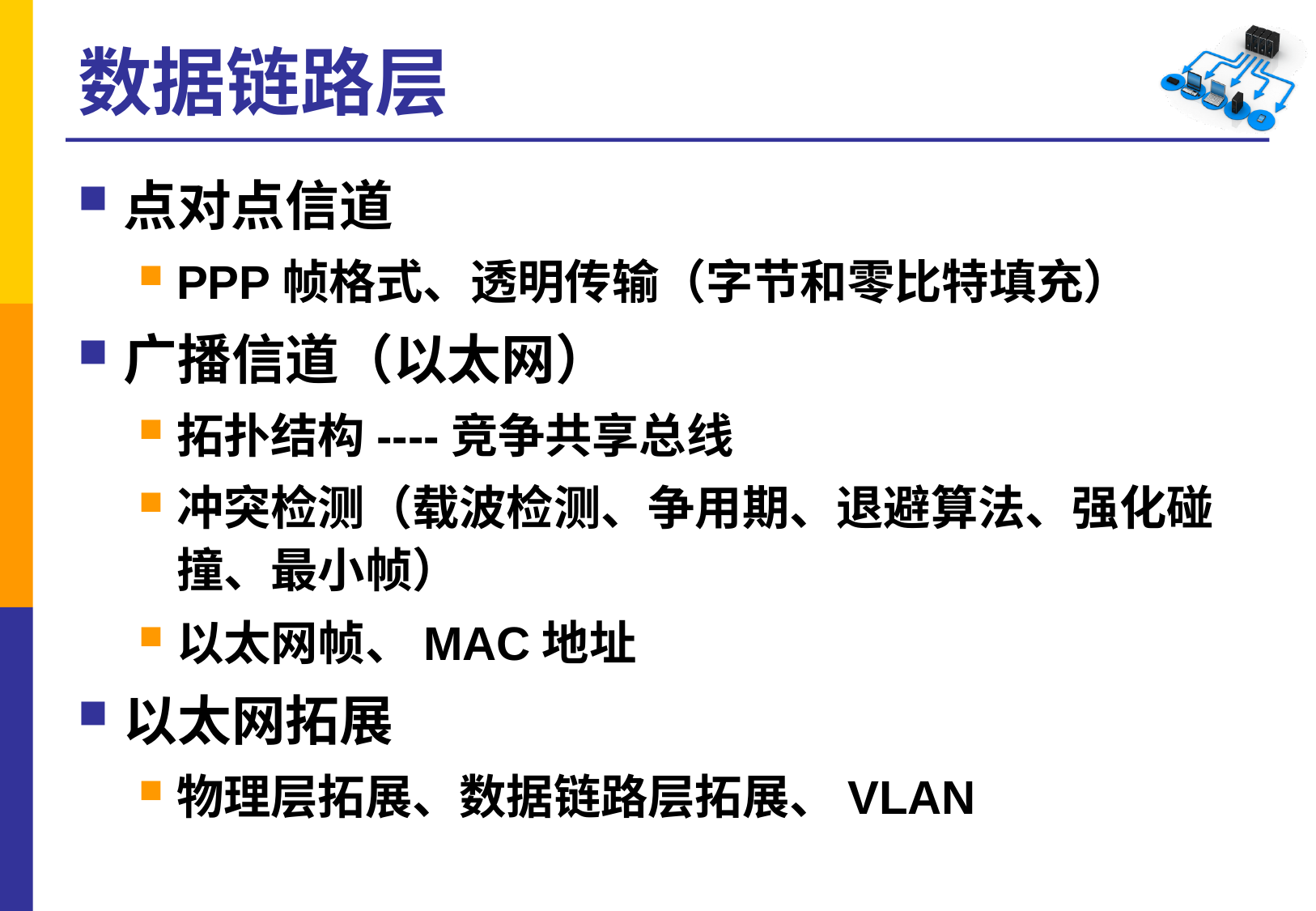

# 数据链路层
点对点信道
PPP帧格式、透明传输（字节和零比特填充）
广播信道（以太网）
拓扑结构----竞争共享总线
冲突检测（载波检测、争用期、退避算法、强化碰撞、最小帧）
以太网帧、MAC地址
以太网拓展
物理层拓展、数据链路层拓展、VLAN